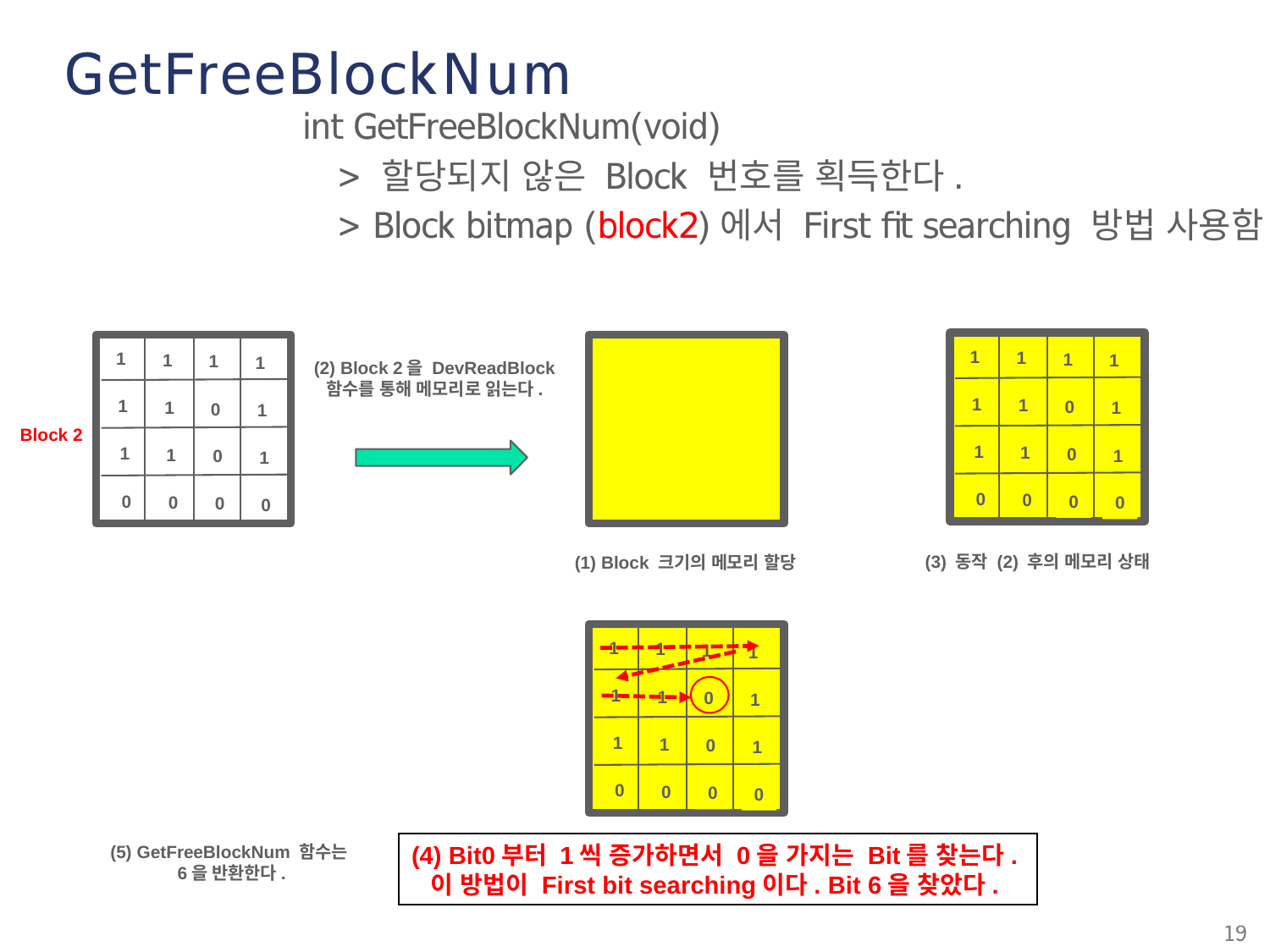

# GetFreeBlockNum
int GetFreeBlockNum(void)
   > 할당되지 않은 Block 번호를 획득한다.
   > Block bitmap (block2)에서 First fit searching 방법 사용함

(2) Block 2을 DevReadBlock
함수를 통해 메모리로 읽는다.

1
1
1
1
1
1
1
1
1
1
1
0
1
1
0
1
Block 2
1
1
1
0
1
1
0
1

0
0
0
0
0
0
0
0
(3) 동작 (2) 후의 메모리 상태
(1) Block 크기의 메모리 할당

1
1
1
1

1
1
0
1
1
1
0
1
0
0
0
0
(4) Bit0부터 1씩 증가하면서 0을 가지는 Bit를 찾는다.
이 방법이 First bit searching이다. Bit 6을 찾았다.
(5) GetFreeBlockNum 함수는
6을 반환한다.
19